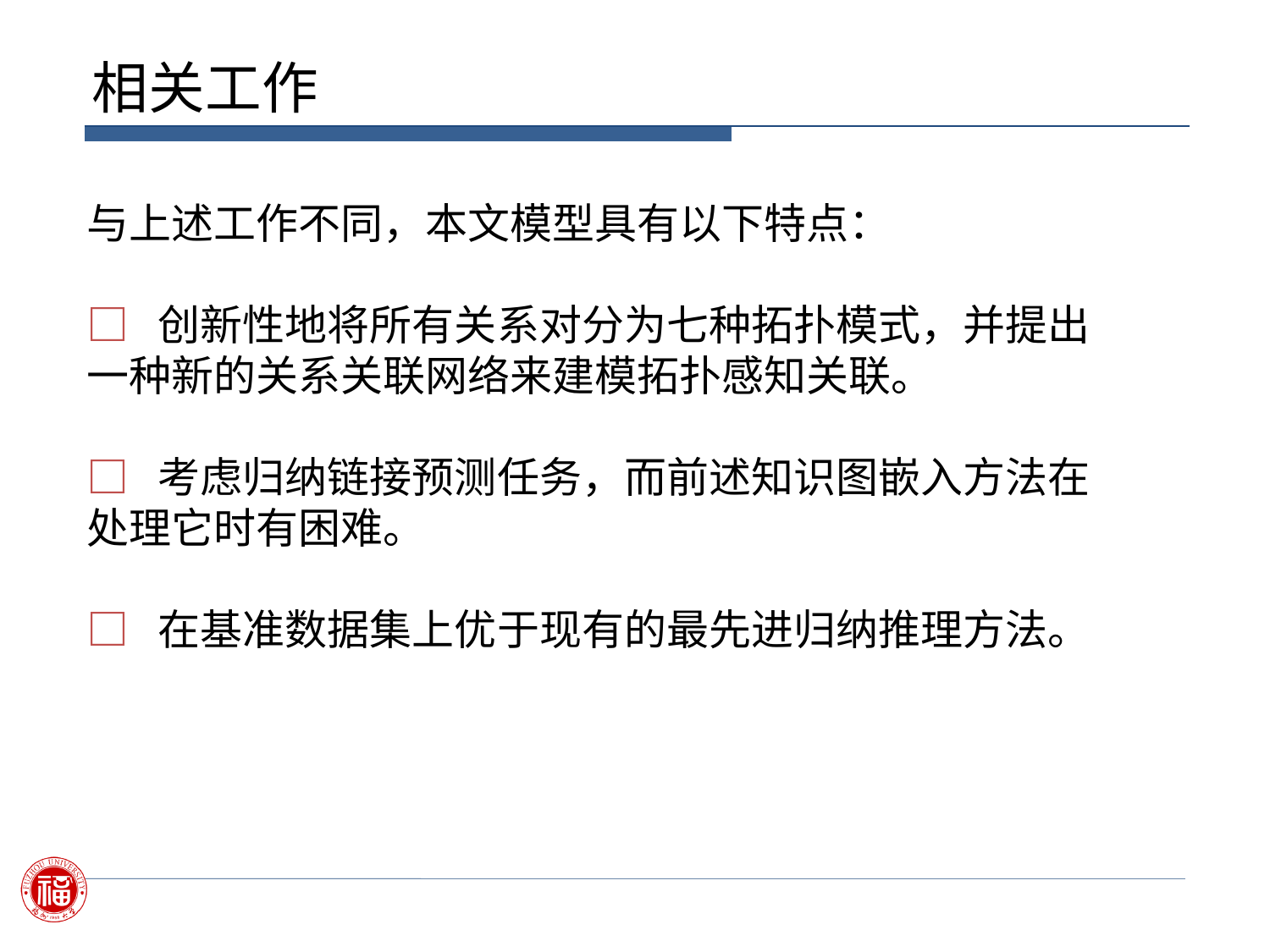

# 相关工作
与上述工作不同，本文模型具有以下特点：

□  创新性地将所有关系对分为七种拓扑模式，并提出一种新的关系关联网络来建模拓扑感知关联。

□  考虑归纳链接预测任务，而前述知识图嵌入方法在处理它时有困难。

□  在基准数据集上优于现有的最先进归纳推理方法。